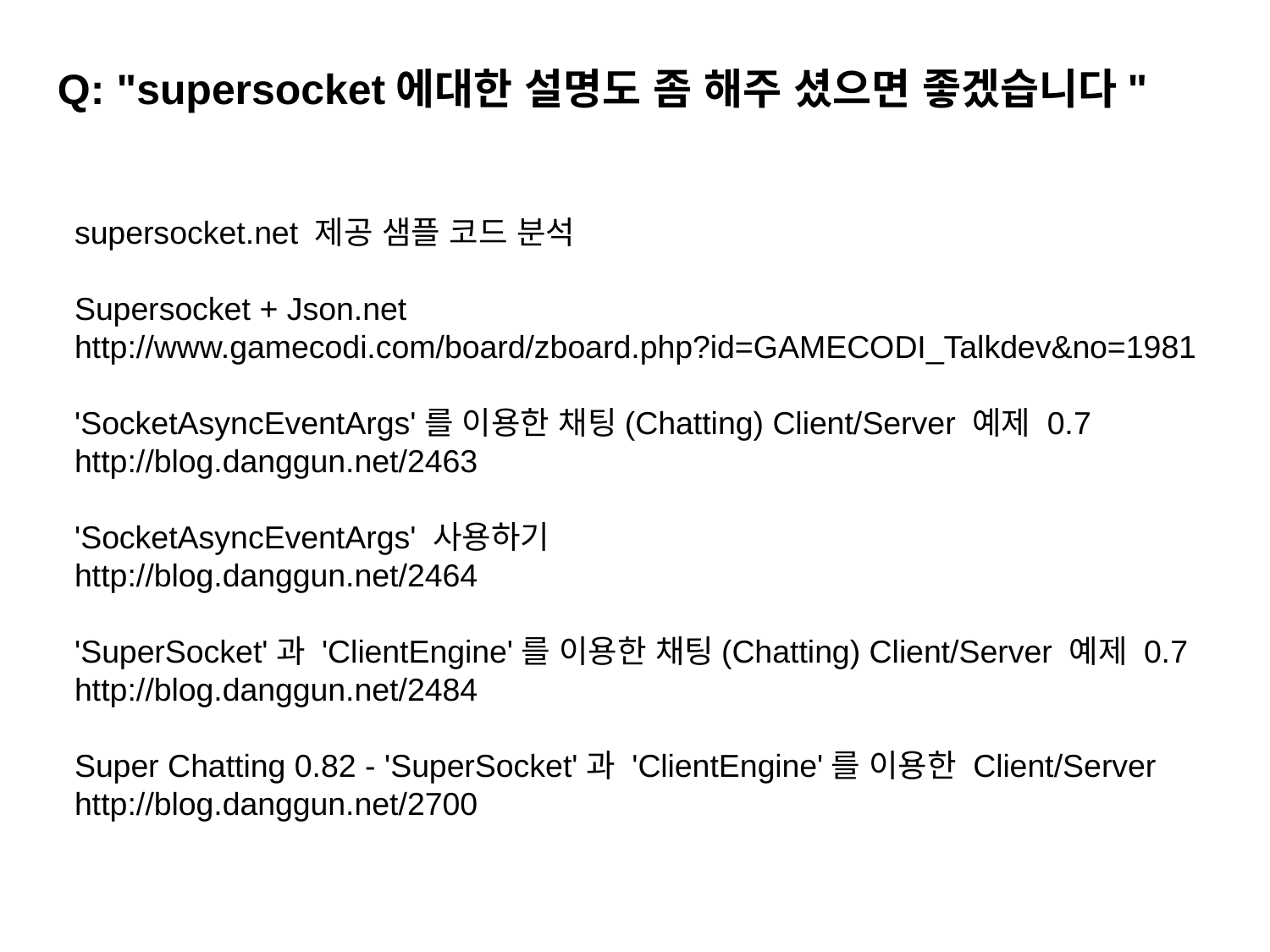

Q: "supersocket에대한 설명도 좀 해주 셨으면 좋겠습니다"
supersocket.net 제공 샘플 코드 분석

Supersocket + Json.net
http://www.gamecodi.com/board/zboard.php?id=GAMECODI_Talkdev&no=1981
'SocketAsyncEventArgs'를 이용한 채팅(Chatting) Client/Server 예제 0.7
http://blog.danggun.net/2463

'SocketAsyncEventArgs' 사용하기
http://blog.danggun.net/2464

'SuperSocket'과 'ClientEngine'를 이용한 채팅(Chatting) Client/Server 예제 0.7
http://blog.danggun.net/2484

Super Chatting 0.82 - 'SuperSocket'과 'ClientEngine'를 이용한 Client/Server
http://blog.danggun.net/2700